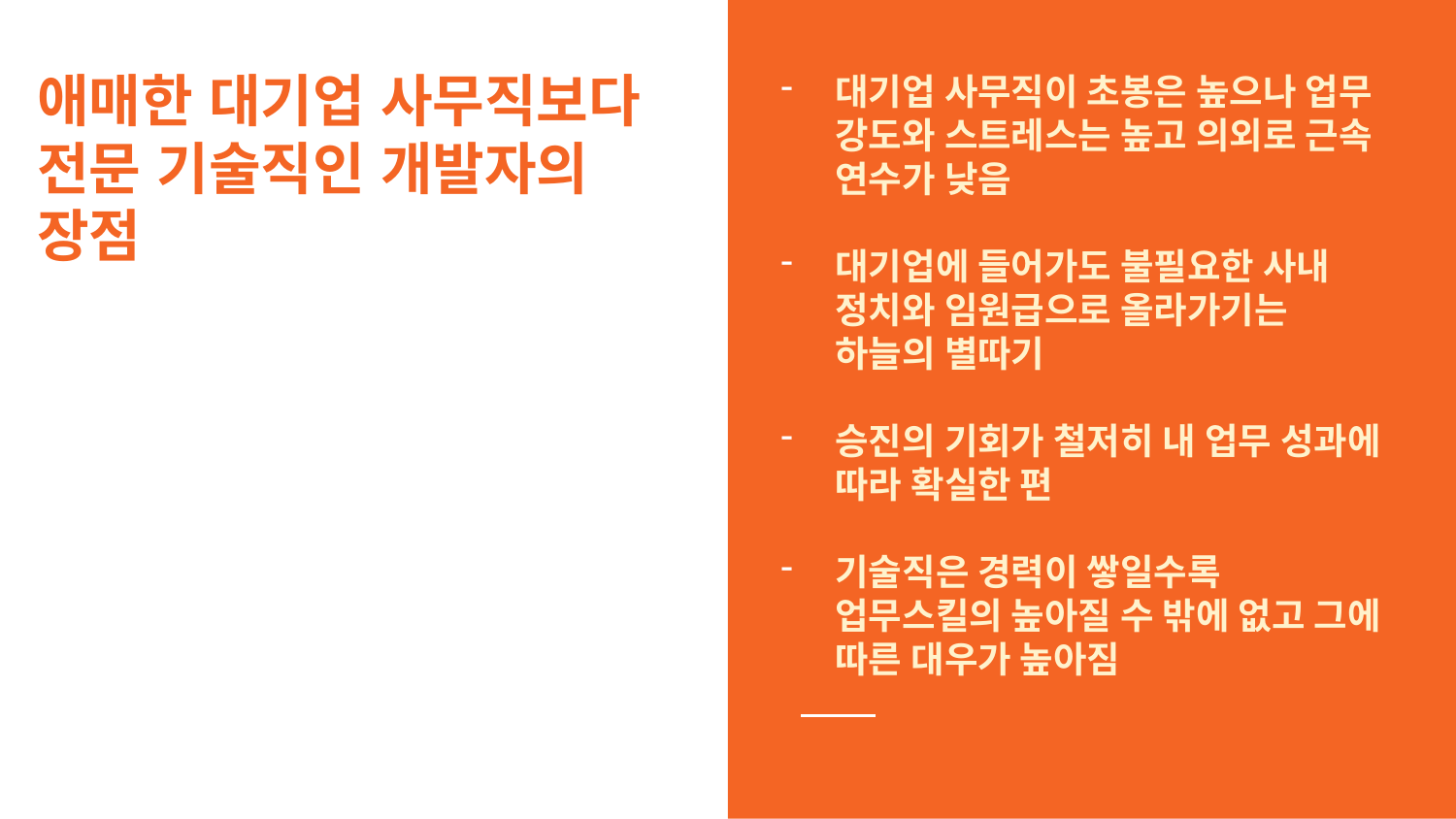

# 애매한 대기업 사무직보다 전문 기술직인 개발자의 장점
대기업 사무직이 초봉은 높으나 업무 강도와 스트레스는 높고 의외로 근속 연수가 낮음

대기업에 들어가도 불필요한 사내 정치와 임원급으로 올라가기는 하늘의 별따기

승진의 기회가 철저히 내 업무 성과에 따라 확실한 편

기술직은 경력이 쌓일수록 업무스킬의 높아질 수 밖에 없고 그에 따른 대우가 높아짐